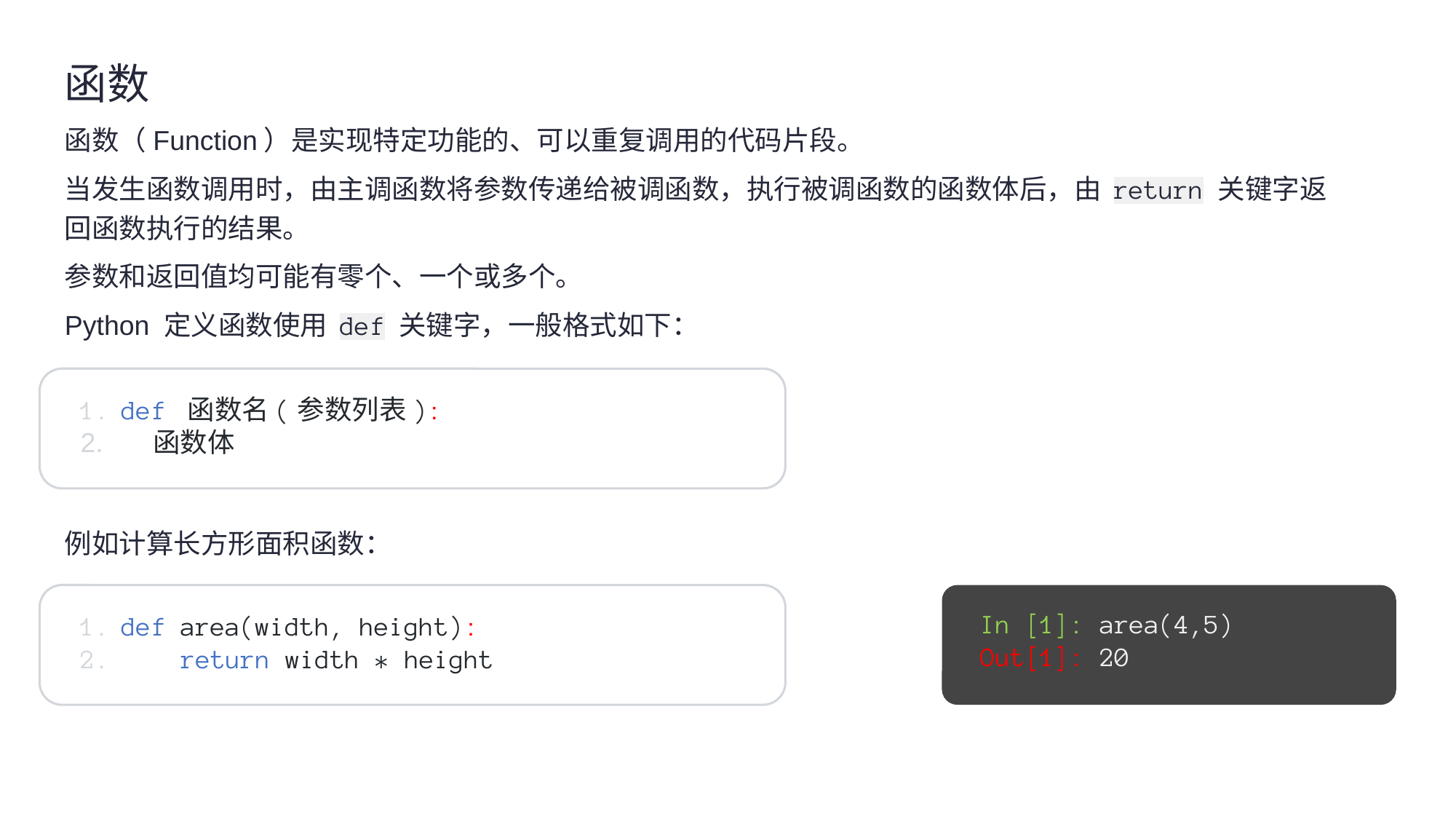

函数
函数（Function）是实现特定功能的、可以重复调用的代码片段。
当发生函数调用时，由主调函数将参数传递给被调函数，执行被调函数的函数体后，由 return 关键字返回函数执行的结果。
参数和返回值均可能有零个、一个或多个。
Python 定义函数使用 def 关键字，一般格式如下：
def 函数名(参数列表):
    函数体
例如计算长方形面积函数：
def area(width, height):
    return width * height
In [1]: area(4,5)
Out[1]: 20